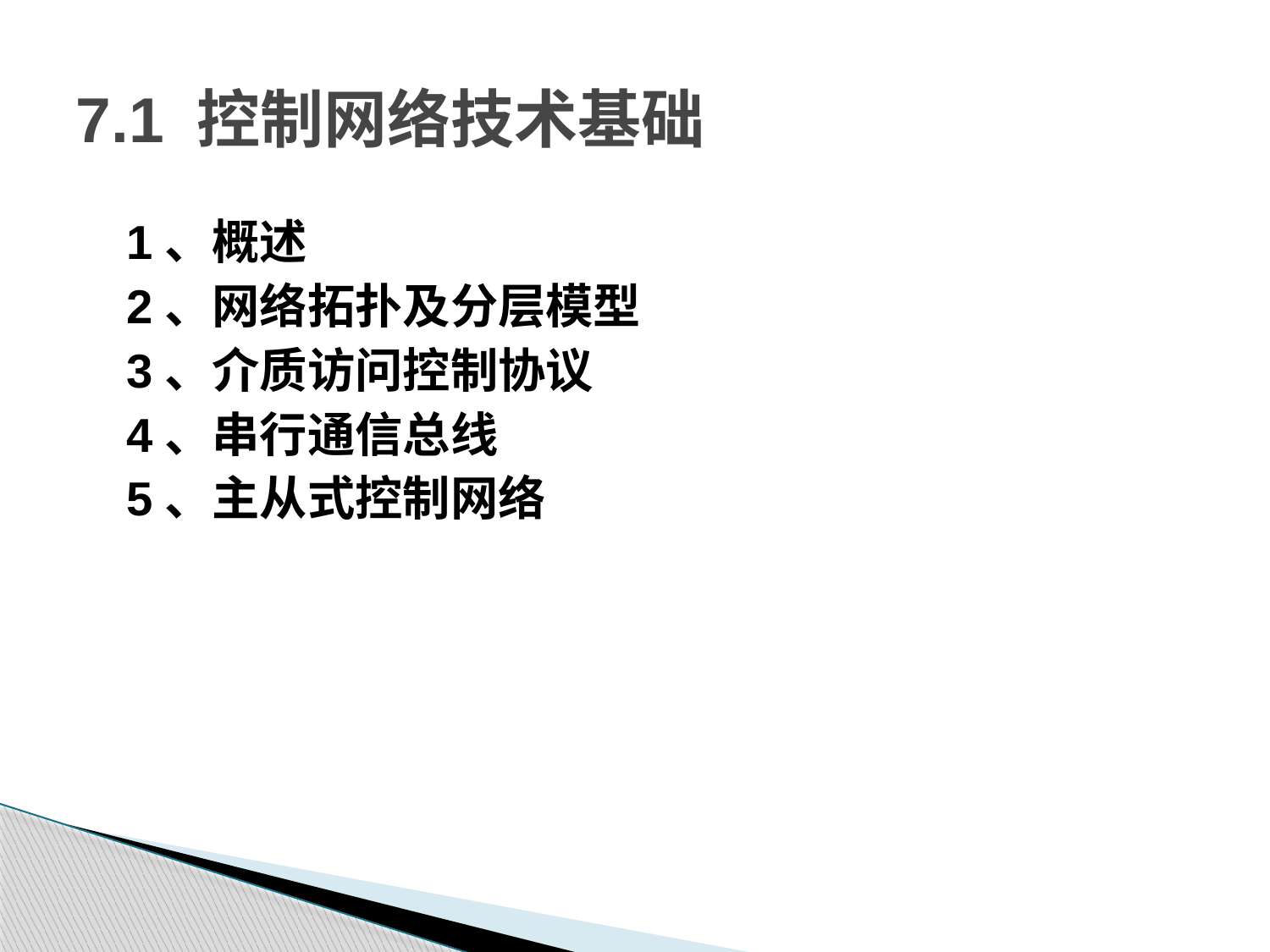

# 7.1 控制网络技术基础
	1、概述
	2、网络拓扑及分层模型
	3、介质访问控制协议
	4、串行通信总线
	5、主从式控制网络